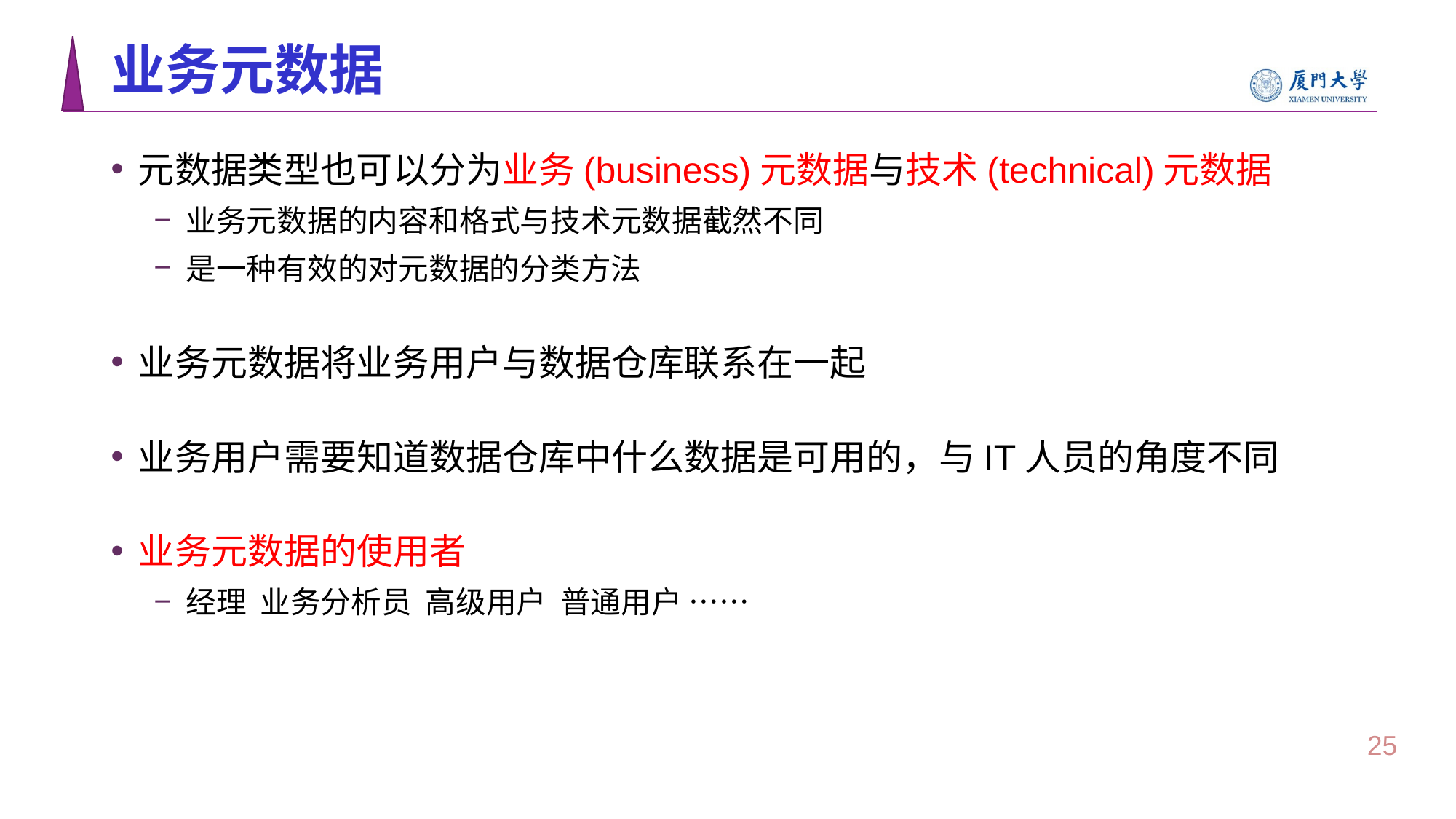

# 业务元数据
元数据类型也可以分为业务(business)元数据与技术(technical)元数据
业务元数据的内容和格式与技术元数据截然不同
是一种有效的对元数据的分类方法

业务元数据将业务用户与数据仓库联系在一起

业务用户需要知道数据仓库中什么数据是可用的，与IT人员的角度不同

业务元数据的使用者
经理  业务分析员  高级用户  普通用户 ……

25